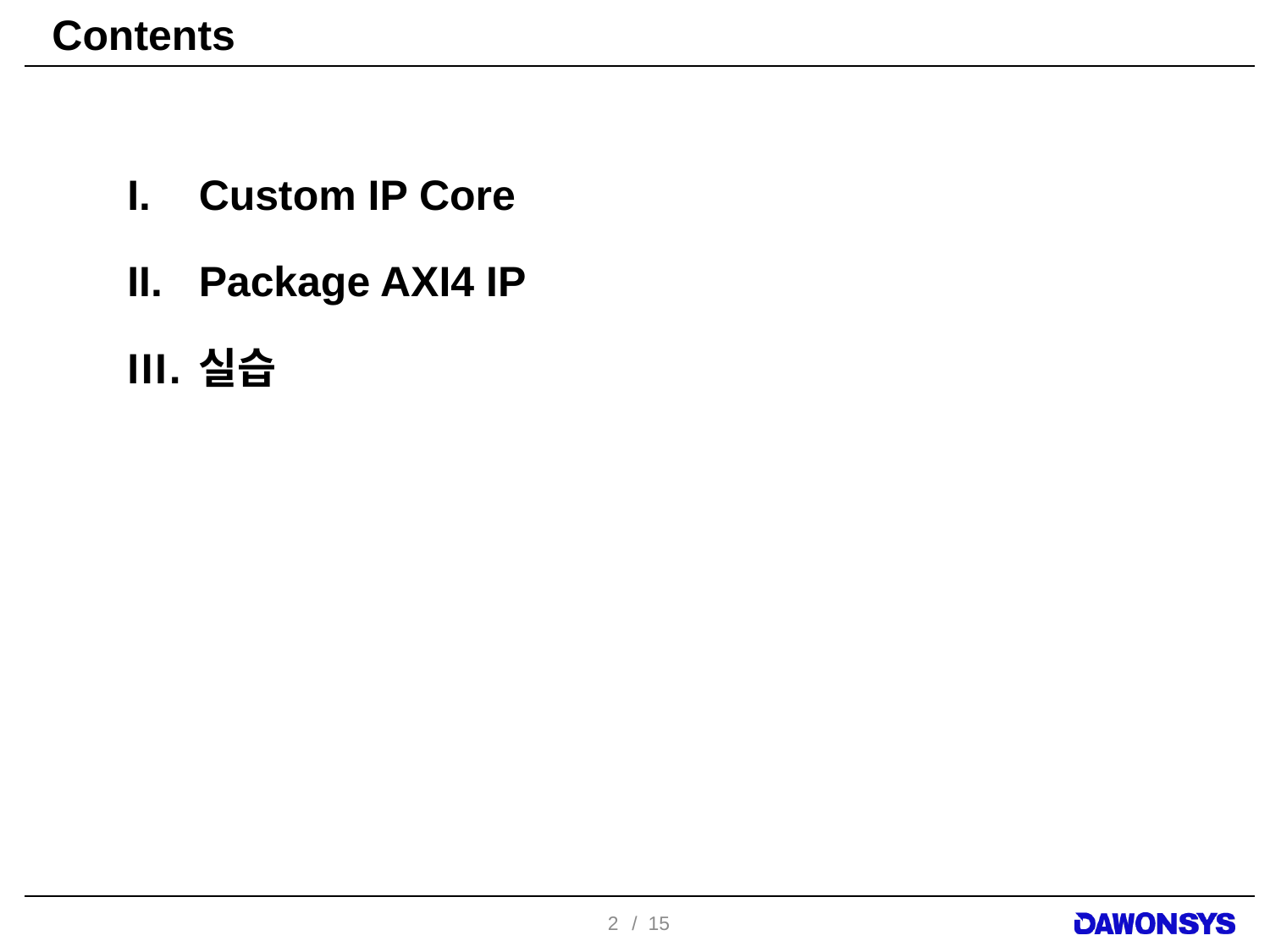

# Contents
Custom IP Core
Package AXI4 IP
실습

2
/  15